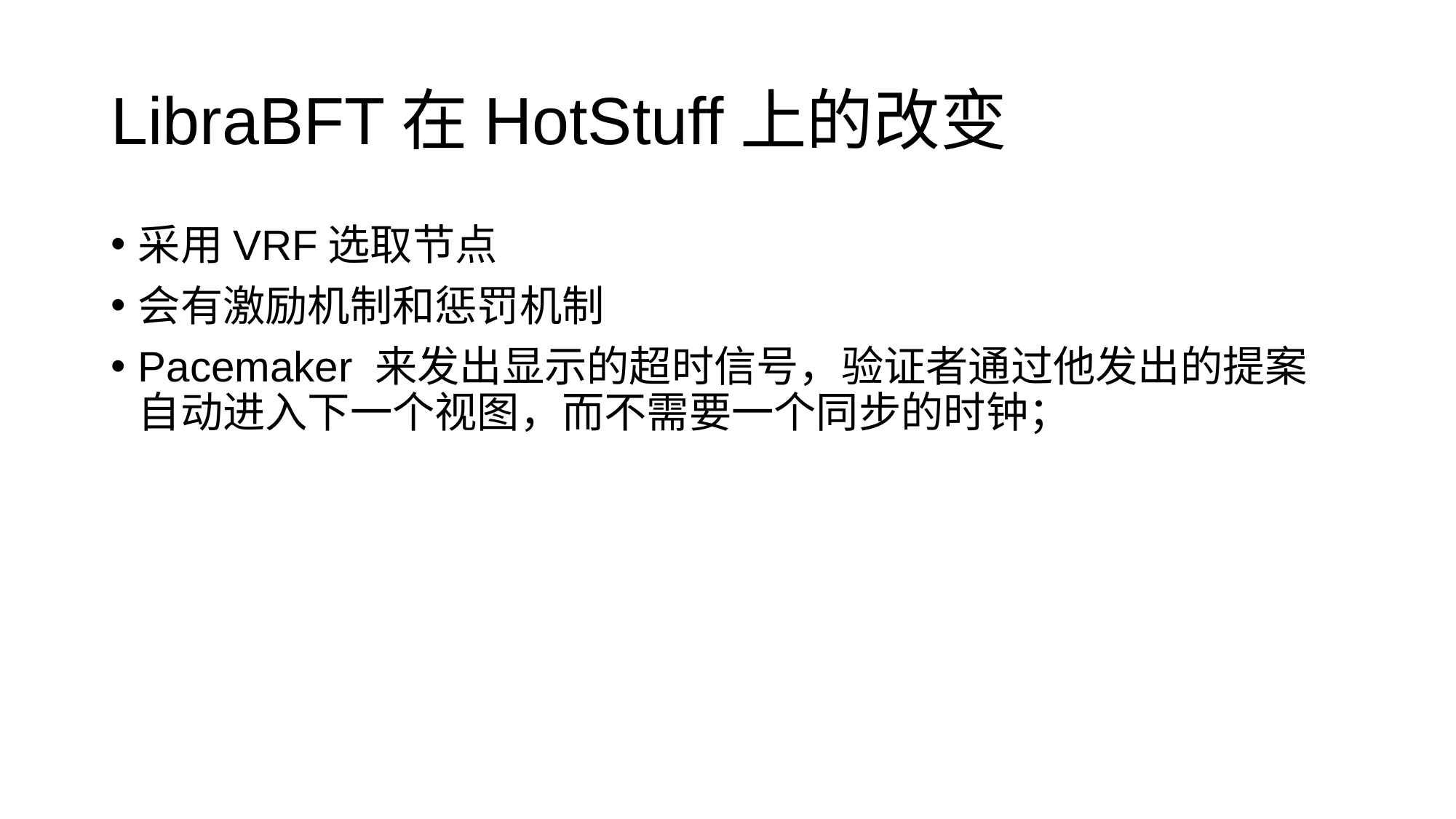

# LibraBFT在HotStuff上的改变
采用VRF选取节点
会有激励机制和惩罚机制
Pacemaker 来发出显示的超时信号，验证者通过他发出的提案自动进入下一个视图，而不需要一个同步的时钟；